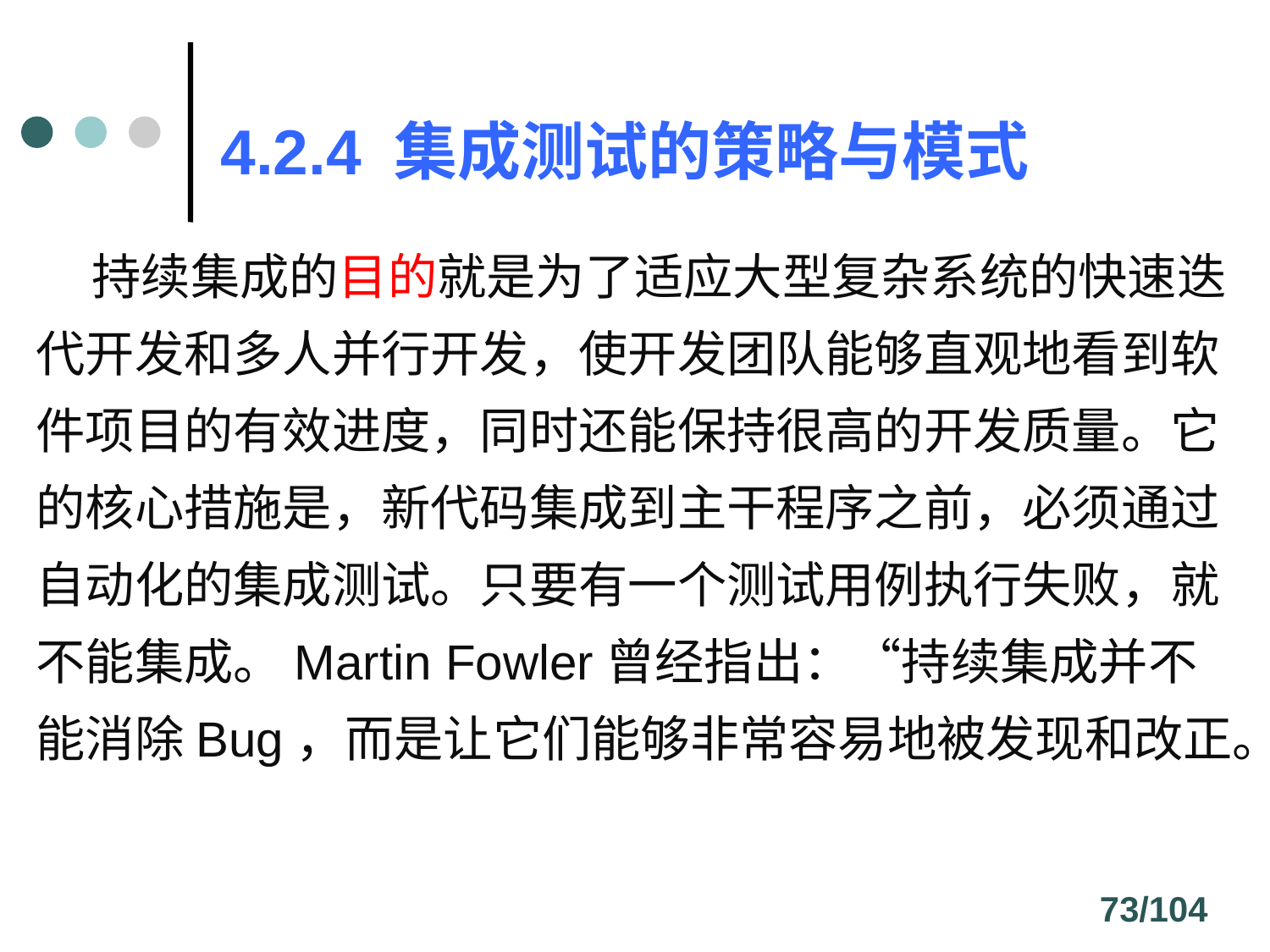

# 4.2.4 集成测试的策略与模式
    持续集成的目的就是为了适应大型复杂系统的快速迭代开发和多人并行开发，使开发团队能够直观地看到软件项目的有效进度，同时还能保持很高的开发质量。它的核心措施是，新代码集成到主干程序之前，必须通过自动化的集成测试。只要有一个测试用例执行失败，就不能集成。Martin Fowler曾经指出：“持续集成并不能消除Bug，而是让它们能够非常容易地被发现和改正。
73/104